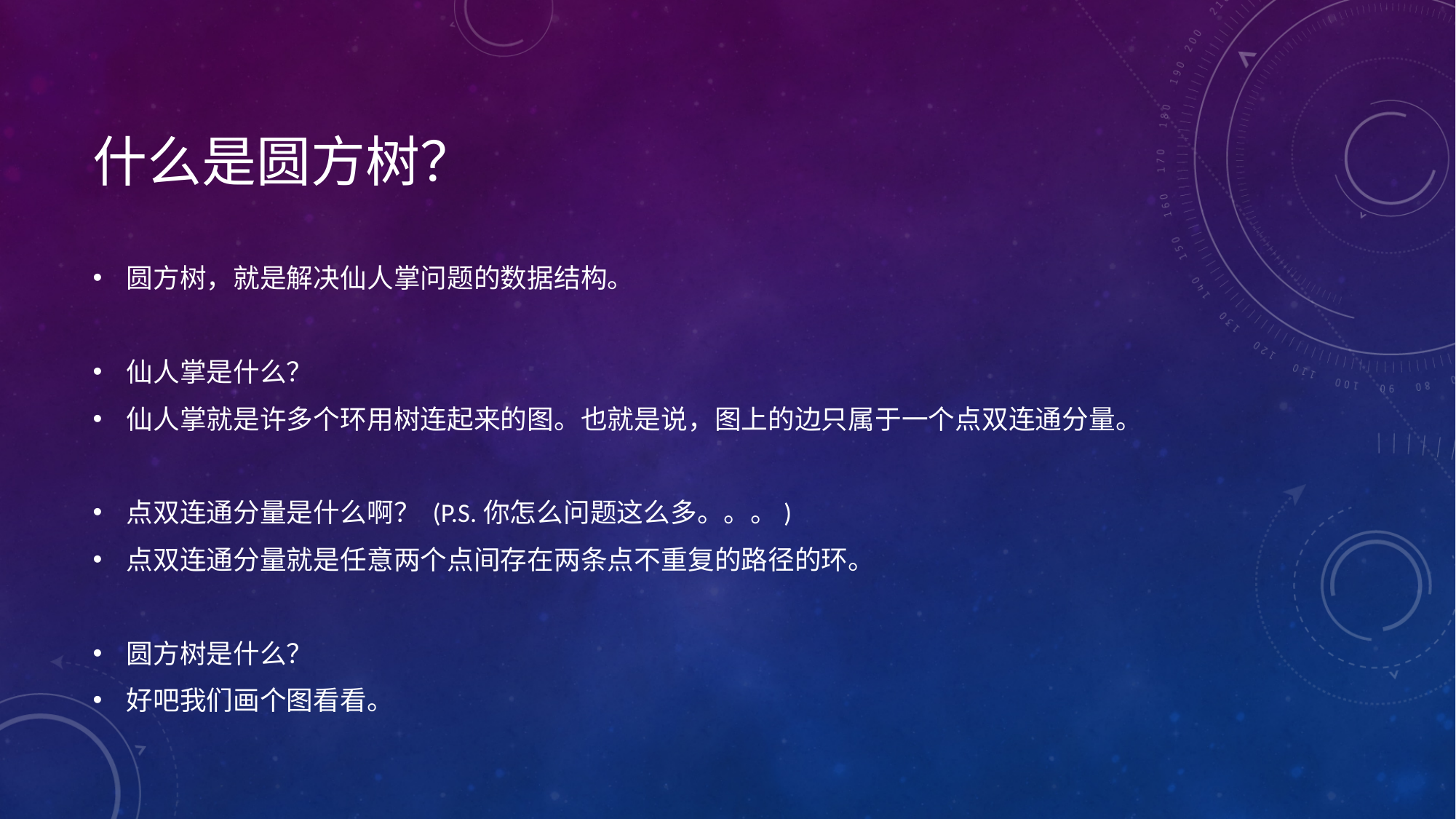

# 什么是圆方树？
圆方树，就是解决仙人掌问题的数据结构。

仙人掌是什么？
仙人掌就是许多个环用树连起来的图。也就是说，图上的边只属于一个点双连通分量。

点双连通分量是什么啊？ (P.S.你怎么问题这么多。。。)
点双连通分量就是任意两个点间存在两条点不重复的路径的环。

圆方树是什么？
好吧我们画个图看看。